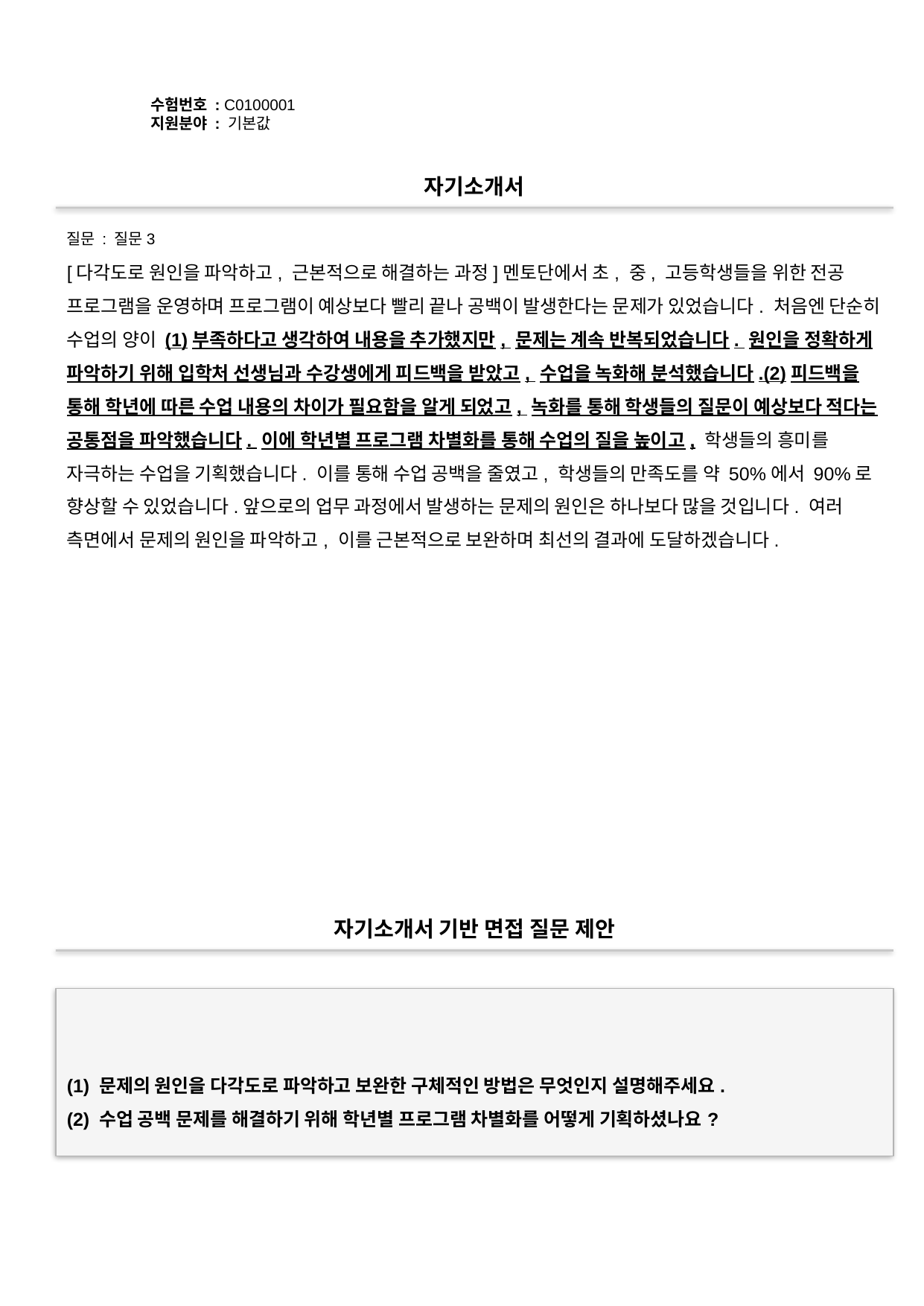

#

수험번호 : C0100001
지원분야 : 기본값

자기소개서

질문 : 질문3

[다각도로 원인을 파악하고, 근본적으로 해결하는 과정]멘토단에서 초, 중, 고등학생들을 위한 전공 프로그램을 운영하며 프로그램이 예상보다 빨리 끝나 공백이 발생한다는 문제가 있었습니다. 처음엔 단순히 수업의 양이 (1)부족하다고 생각하여 내용을 추가했지만, 문제는 계속 반복되었습니다. 원인을 정확하게 파악하기 위해 입학처 선생님과 수강생에게 피드백을 받았고, 수업을 녹화해 분석했습니다.(2)피드백을 통해 학년에 따른 수업 내용의 차이가 필요함을 알게 되었고, 녹화를 통해 학생들의 질문이 예상보다 적다는 공통점을 파악했습니다. 이에 학년별 프로그램 차별화를 통해 수업의 질을 높이고, 학생들의 흥미를 자극하는 수업을 기획했습니다. 이를 통해 수업 공백을 줄였고, 학생들의 만족도를 약 50%에서 90%로 향상할 수 있었습니다.앞으로의 업무 과정에서 발생하는 문제의 원인은 하나보다 많을 것입니다. 여러 측면에서 문제의 원인을 파악하고, 이를 근본적으로 보완하며 최선의 결과에 도달하겠습니다.

자기소개서 기반 면접 질문 제안

(1) 문제의 원인을 다각도로 파악하고 보완한 구체적인 방법은 무엇인지 설명해주세요.
(2) 수업 공백 문제를 해결하기 위해 학년별 프로그램 차별화를 어떻게 기획하셨나요?